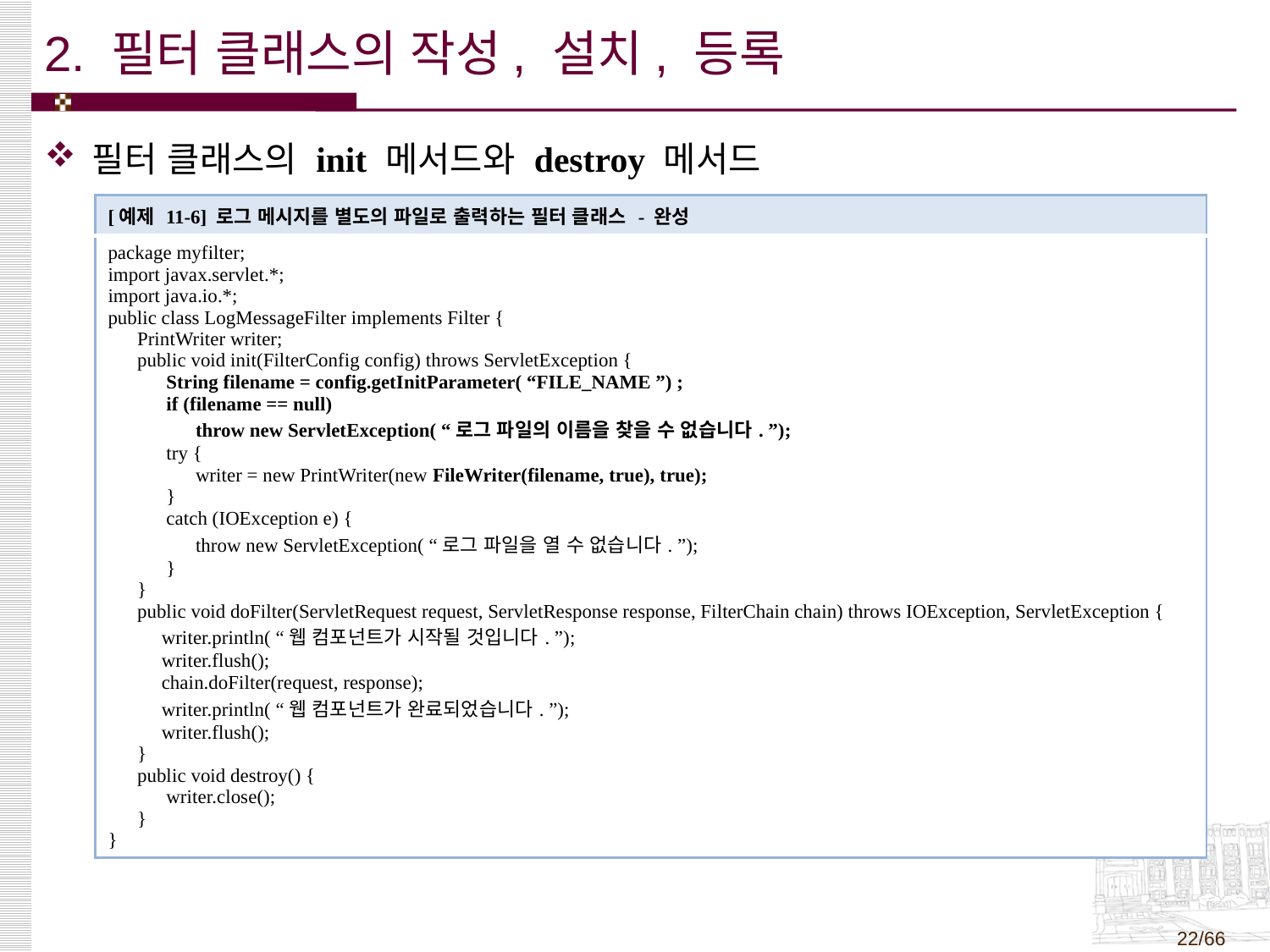

# 2. 필터 클래스의 작성, 설치, 등록
필터 클래스의 init 메서드와 destroy 메서드

| [예제 11-6] 로그 메시지를 별도의 파일로 출력하는 필터 클래스 - 완성 |
| --- |
| package myfilter; import javax.servlet.\*; import java.io.\*; public class LogMessageFilter implements Filter { PrintWriter writer; public void init(FilterConfig config) throws ServletException { String filename = config.getInitParameter( “FILE\_NAME ”) ; if (filename == null) throw new ServletException( “로그 파일의 이름을 찾을 수 없습니다. ”); try { writer = new PrintWriter(new FileWriter(filename, true), true); } catch (IOException e) { throw new ServletException( “로그 파일을 열 수 없습니다. ”); } } public void doFilter(ServletRequest request, ServletResponse response, FilterChain chain) throws IOException, ServletException { writer.println( “웹 컴포넌트가 시작될 것입니다. ”); writer.flush(); chain.doFilter(request, response); writer.println( “웹 컴포넌트가 완료되었습니다. ”); writer.flush(); } public void destroy() { writer.close(); } } |